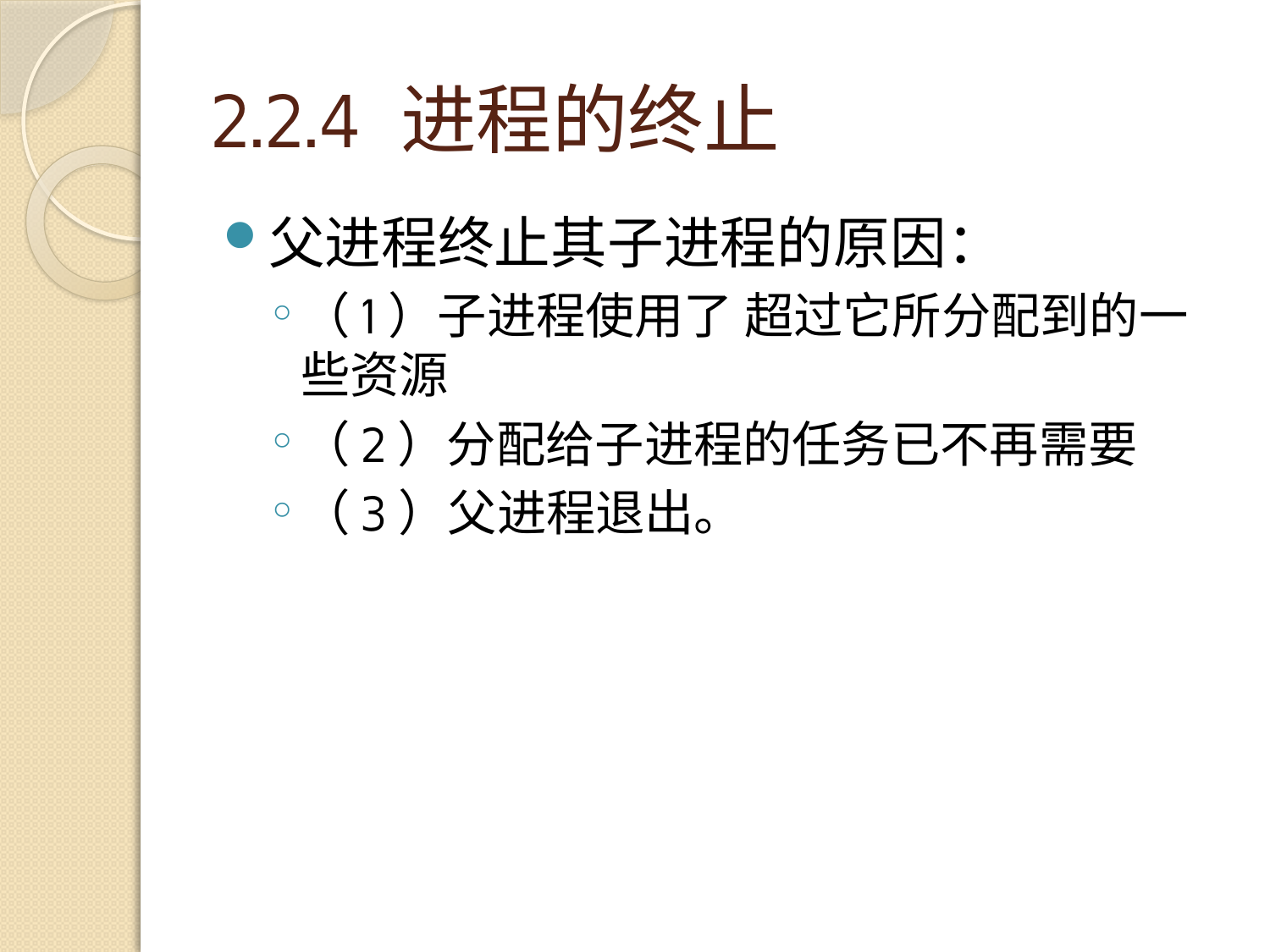

# 2.2.4 进程的终止
父进程终止其子进程的原因：
（1）子进程使用了 超过它所分配到的一些资源
（2）分配给子进程的任务已不再需要
（3）父进程退出。